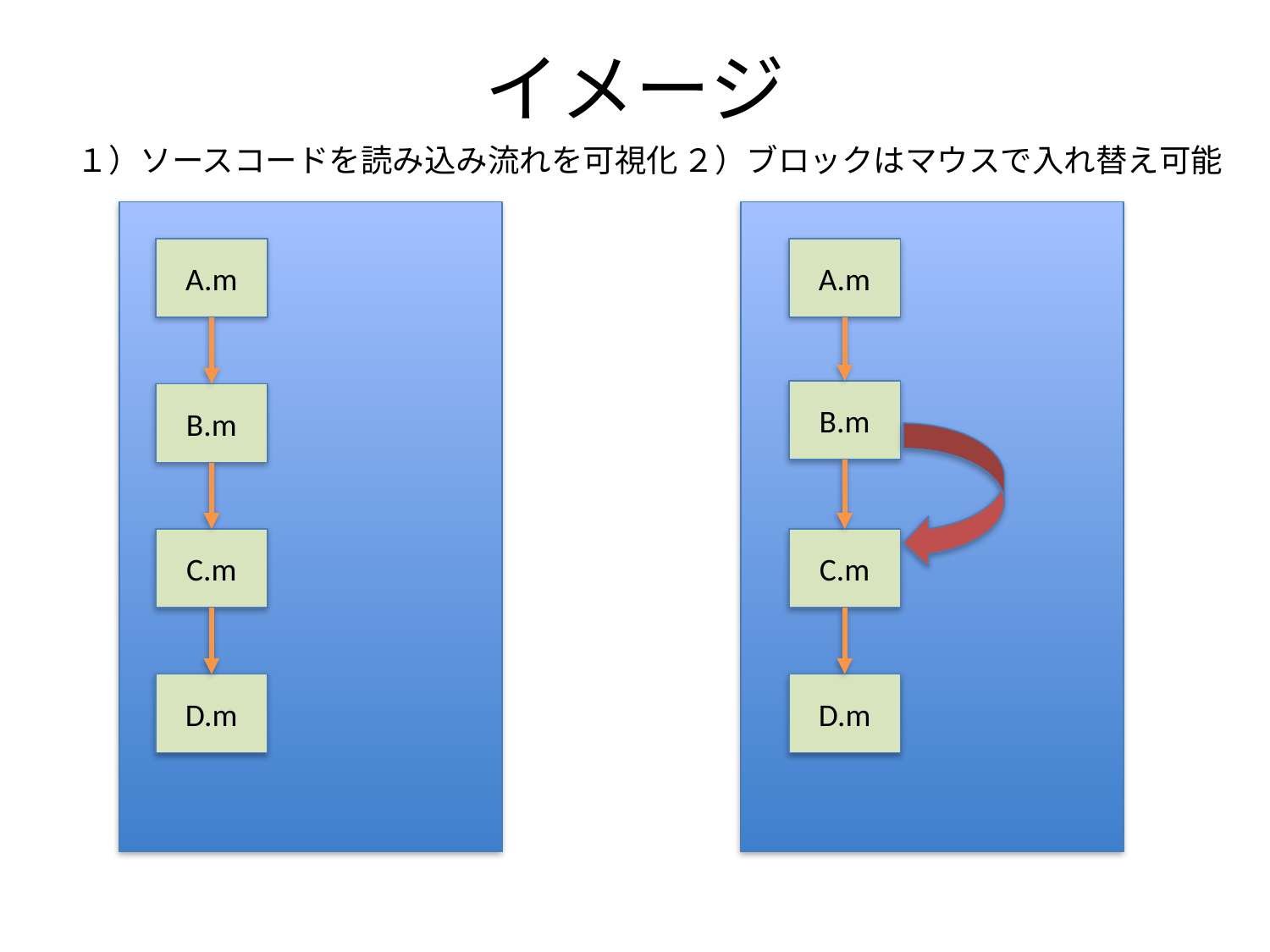

# イメージ
１）ソースコードを読み込み流れを可視化
２）ブロックはマウスで入れ替え可能

A.m
A.m
B.m
B.m

C.m
C.m
D.m
D.m